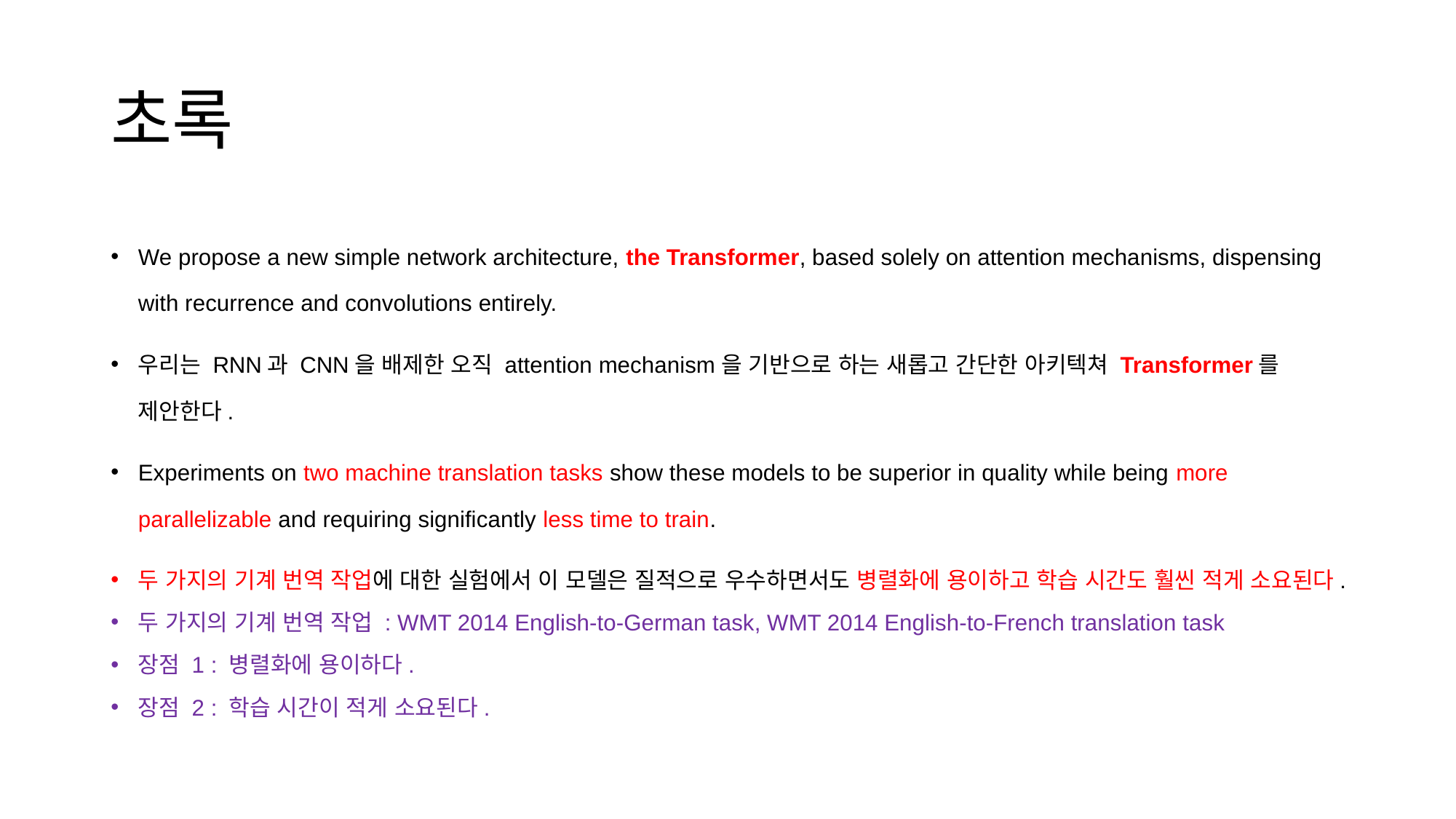

# 초록
We propose a new simple network architecture, the Transformer, based solely on attention mechanisms, dispensing with recurrence and convolutions entirely.
우리는 RNN과 CNN을 배제한 오직 attention mechanism을 기반으로 하는 새롭고 간단한 아키텍쳐 Transformer를 제안한다.
Experiments on two machine translation tasks show these models to be superior in quality while being more parallelizable and requiring significantly less time to train.
두 가지의 기계 번역 작업에 대한 실험에서 이 모델은 질적으로 우수하면서도 병렬화에 용이하고 학습 시간도 훨씬 적게 소요된다.
두 가지의 기계 번역 작업 : WMT 2014 English-to-German task, WMT 2014 English-to-French translation task
장점 1 : 병렬화에 용이하다.
장점 2 : 학습 시간이 적게 소요된다.